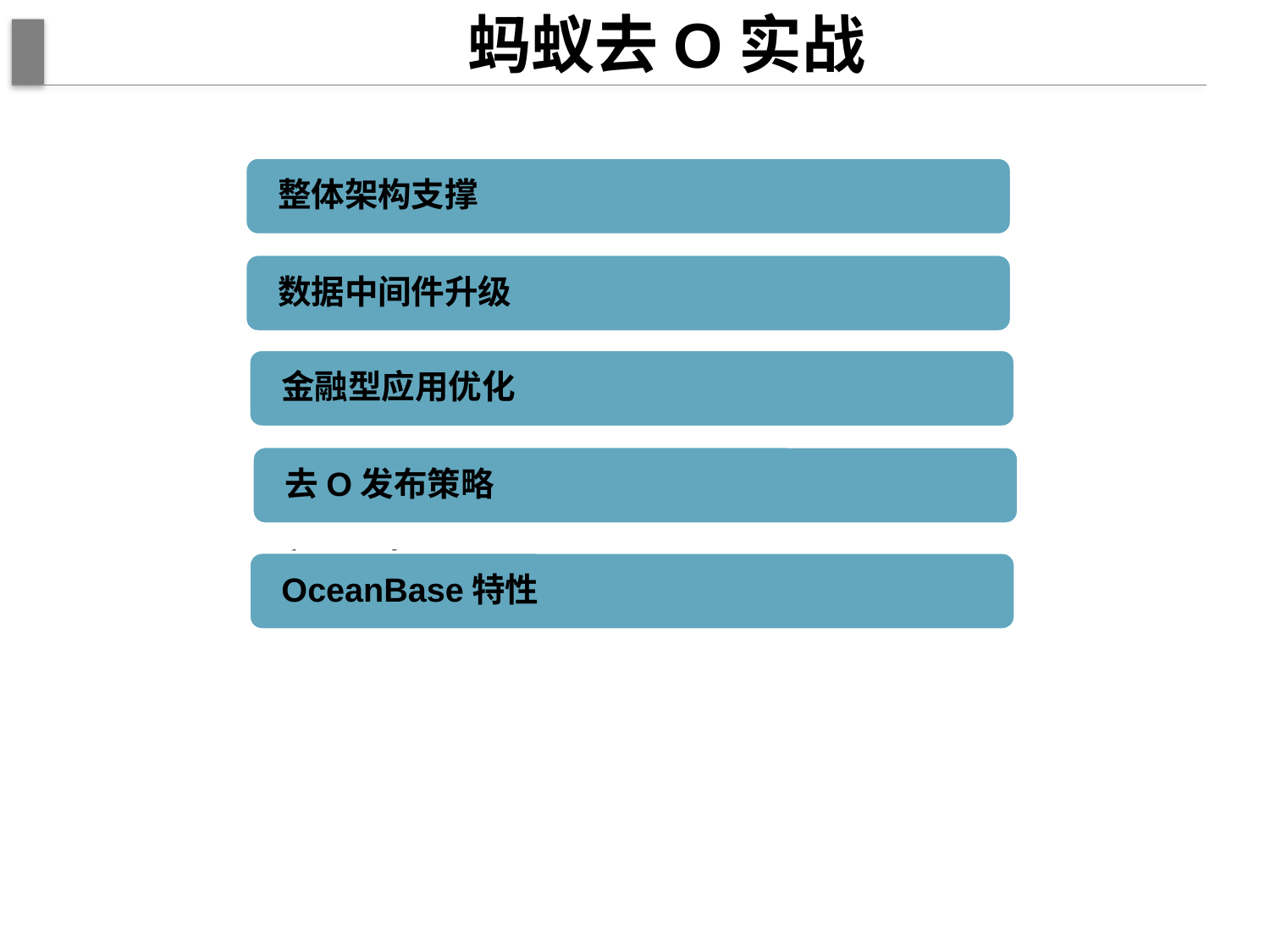

# 蚂蚁去O实战

整体架构支撑

数据中间件升级

金融型应用优化
金融型应用优化

去O发布策略
交易双十一

OceanBase特性